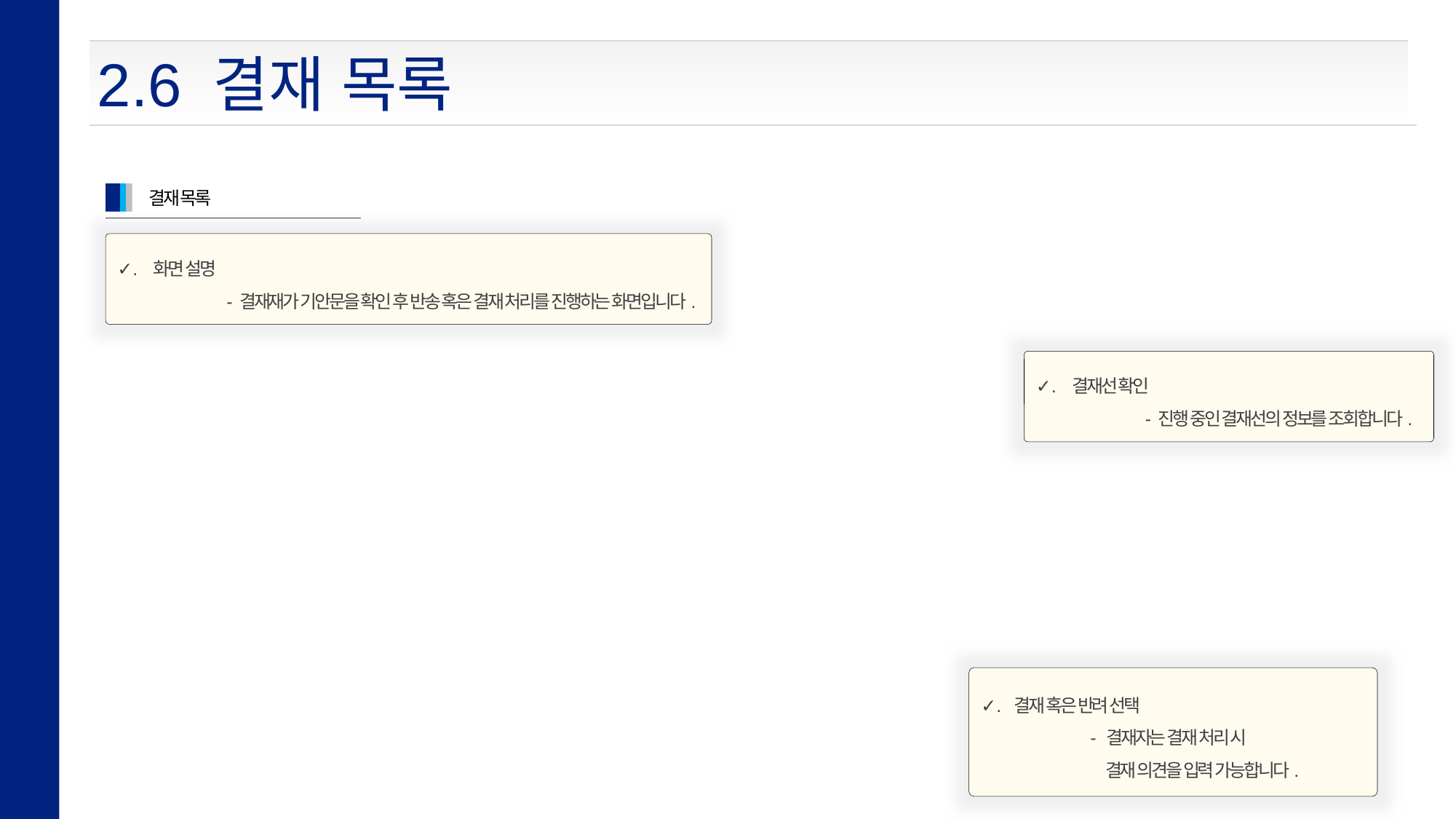

2.6 결재 목록
결재 목록

✓.    화면 설명
	- 결재재가 기안문을 확인 후 반송 혹은 결재 처리를 진행하는 화면입니다.
✓.    결재선 확인
	- 진행 중인 결재선의 정보를 조회합니다.
✓.   결재 혹은 반려 선택
	-  결재자는 결재 처리 시
	   결재 의견을 입력 가능합니다.